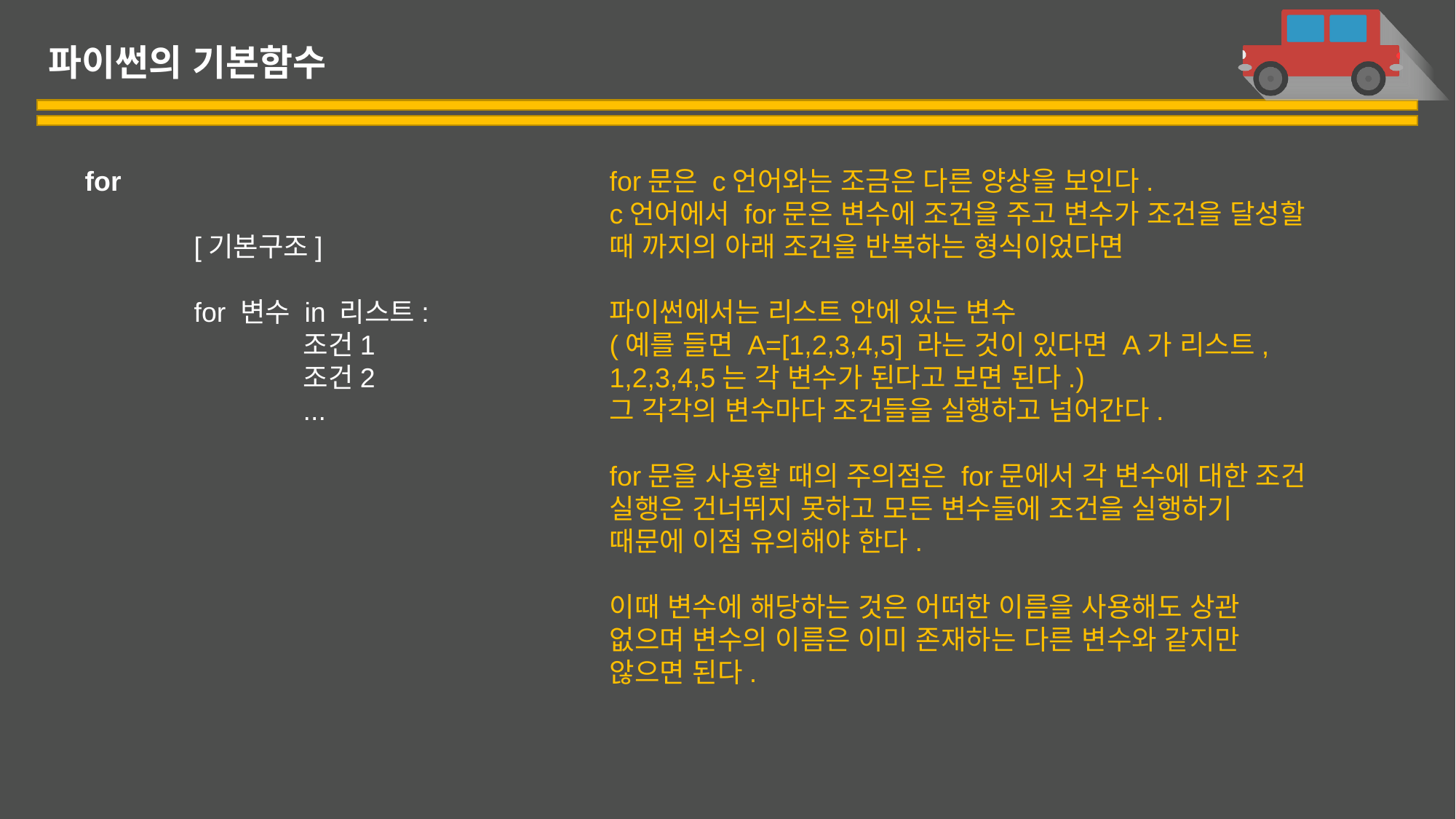

# 파이썬의 기본함수

for

	[기본구조]

	for 변수 in 리스트:
		조건1
		조건2
		...
for문은 c언어와는 조금은 다른 양상을 보인다.
c언어에서 for문은 변수에 조건을 주고 변수가 조건을 달성할 때 까지의 아래 조건을 반복하는 형식이었다면

파이썬에서는 리스트 안에 있는 변수
(예를 들면 A=[1,2,3,4,5] 라는 것이 있다면 A가 리스트, 1,2,3,4,5는 각 변수가 된다고 보면 된다.)
그 각각의 변수마다 조건들을 실행하고 넘어간다.

for문을 사용할 때의 주의점은 for문에서 각 변수에 대한 조건 실행은 건너뛰지 못하고 모든 변수들에 조건을 실행하기 때문에 이점 유의해야 한다.

이때 변수에 해당하는 것은 어떠한 이름을 사용해도 상관 없으며 변수의 이름은 이미 존재하는 다른 변수와 같지만 않으면 된다.